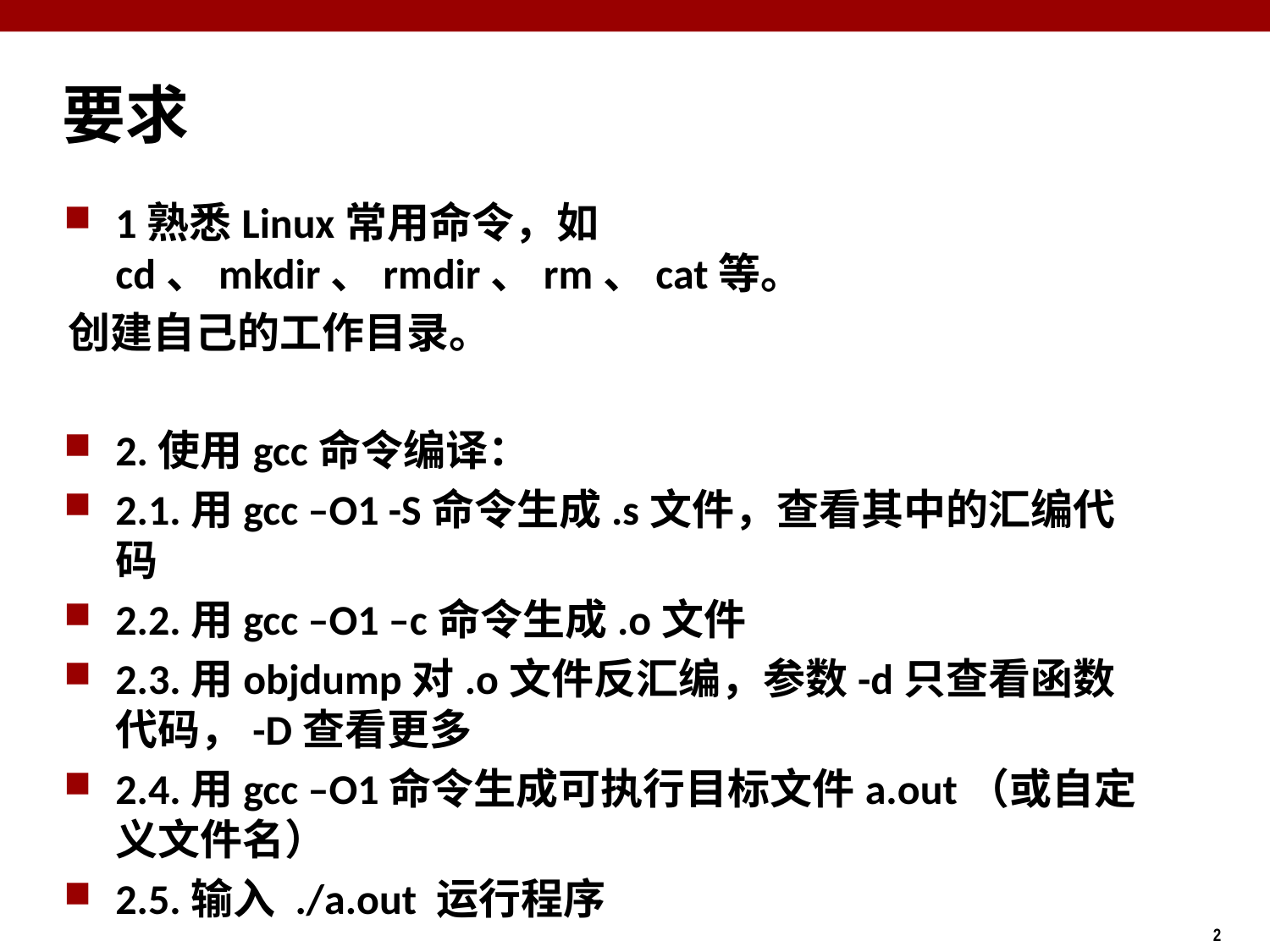

# 要求
1熟悉Linux常用命令，如cd、mkdir、rmdir、rm、cat等。
创建自己的工作目录。

2.使用gcc命令编译：
2.1.用gcc –O1 -S命令生成.s文件，查看其中的汇编代码
2.2.用gcc –O1 –c命令生成.o文件
2.3.用objdump对.o文件反汇编，参数-d只查看函数代码，-D查看更多
2.4.用gcc –O1命令生成可执行目标文件a.out（或自定义文件名）
2.5.输入 ./a.out 运行程序